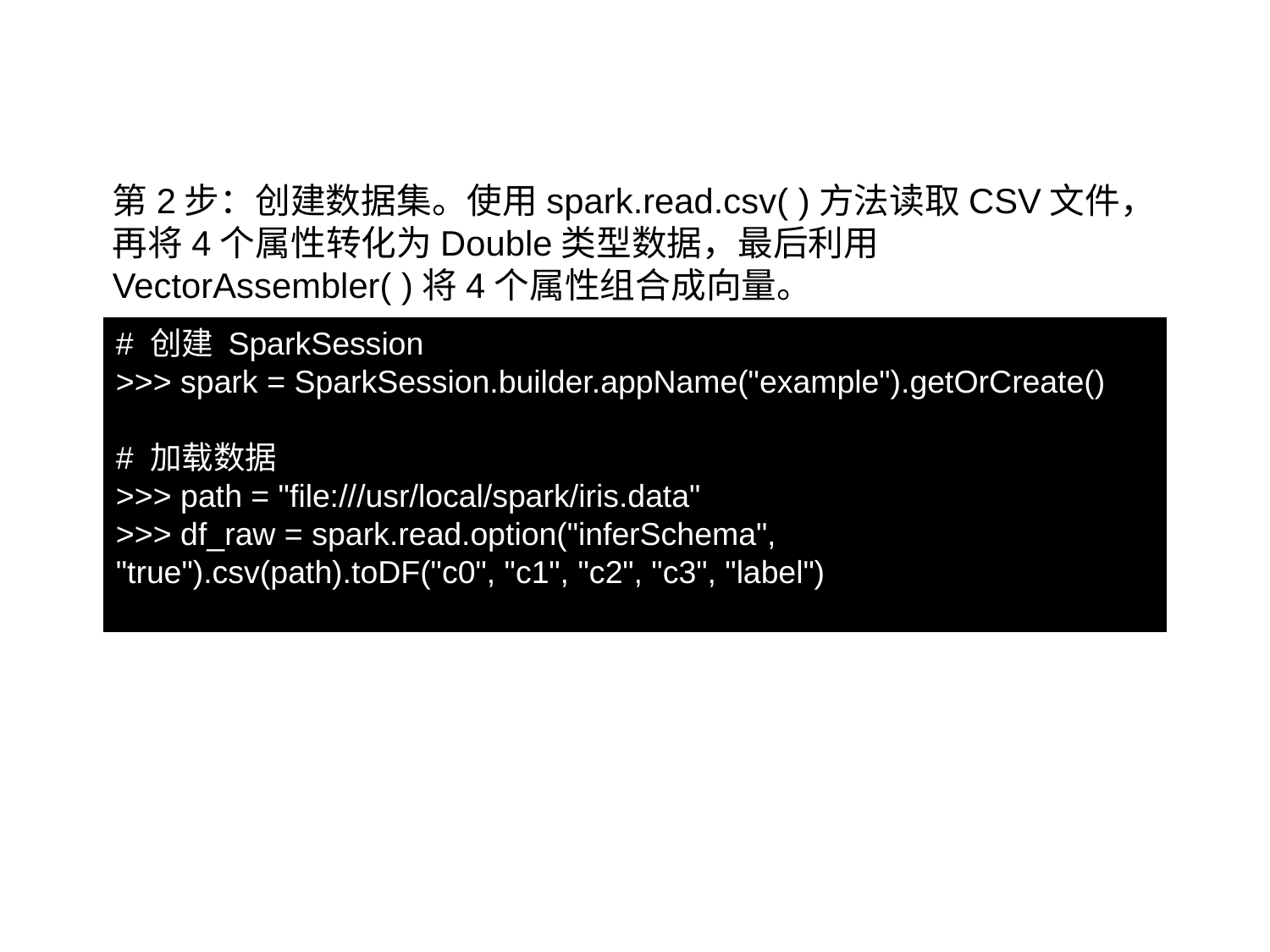

9.8.2 GMM 聚类算法
第2步：创建数据集。使用spark.read.csv( )方法读取CSV文件，再将4个属性转化为Double类型数据，最后利用VectorAssembler( )将4个属性组合成向量。
# 创建 SparkSession
>>> spark = SparkSession.builder.appName("example").getOrCreate()

# 加载数据
>>> path = "file:///usr/local/spark/iris.data"
>>> df_raw = spark.read.option("inferSchema", "true").csv(path).toDF("c0", "c1", "c2", "c3", "label")